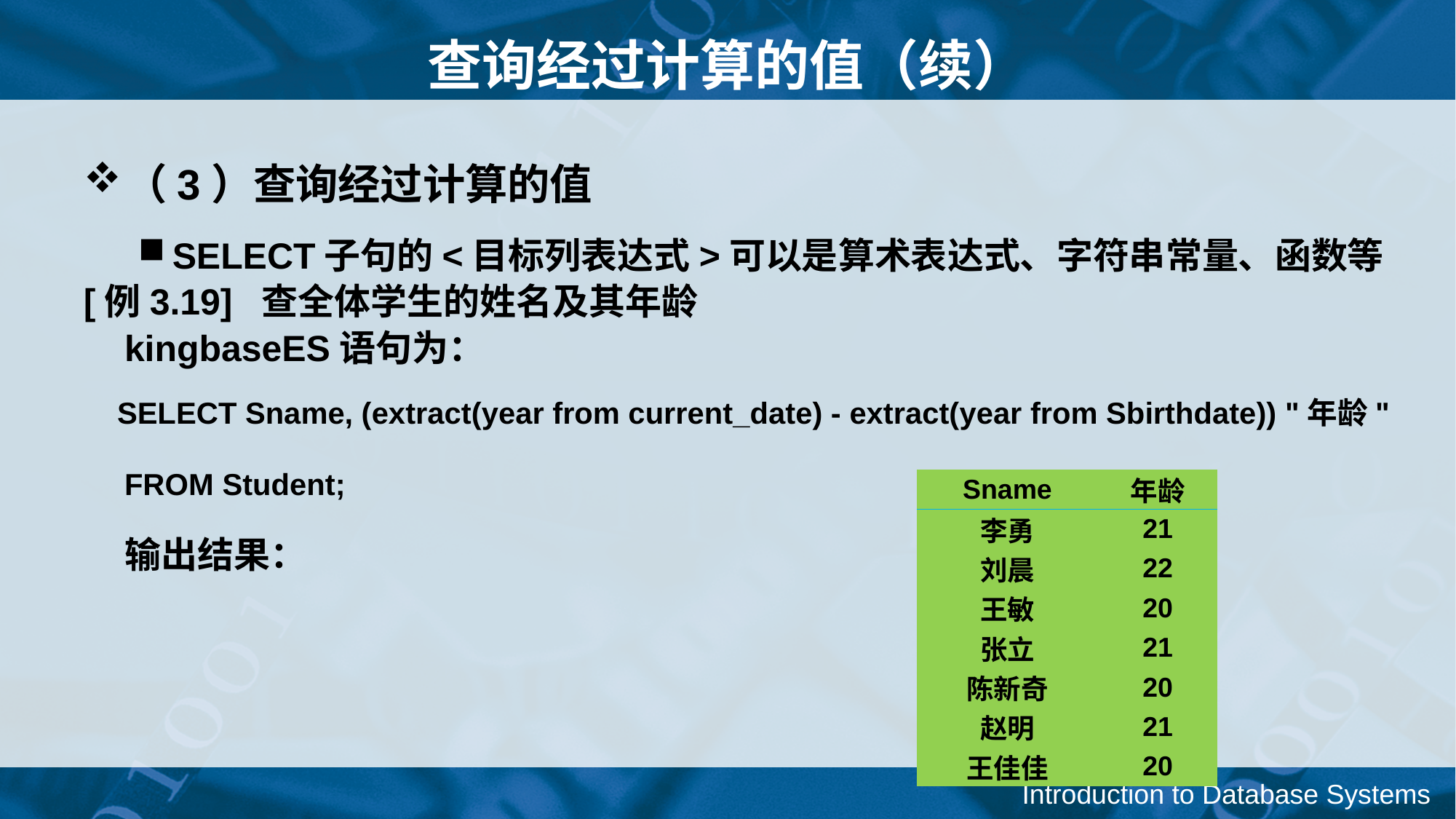

查询经过计算的值（续）
（3）查询经过计算的值
SELECT子句的<目标列表达式>可以是算术表达式、字符串常量、函数等
[例3.19]  查全体学生的姓名及其年龄
    kingbaseES语句为：
    SELECT Sname, (extract(year from current_date) - extract(year from Sbirthdate)) "年龄"
    FROM Student;
    输出结果：

| Sname | 年龄 |
| --- | --- |
| 李勇 | 21 |
| 刘晨 | 22 |
| 王敏 | 20 |
| 张立 | 21 |
| 陈新奇 | 20 |
| 赵明 | 21 |
| 王佳佳 | 20 |